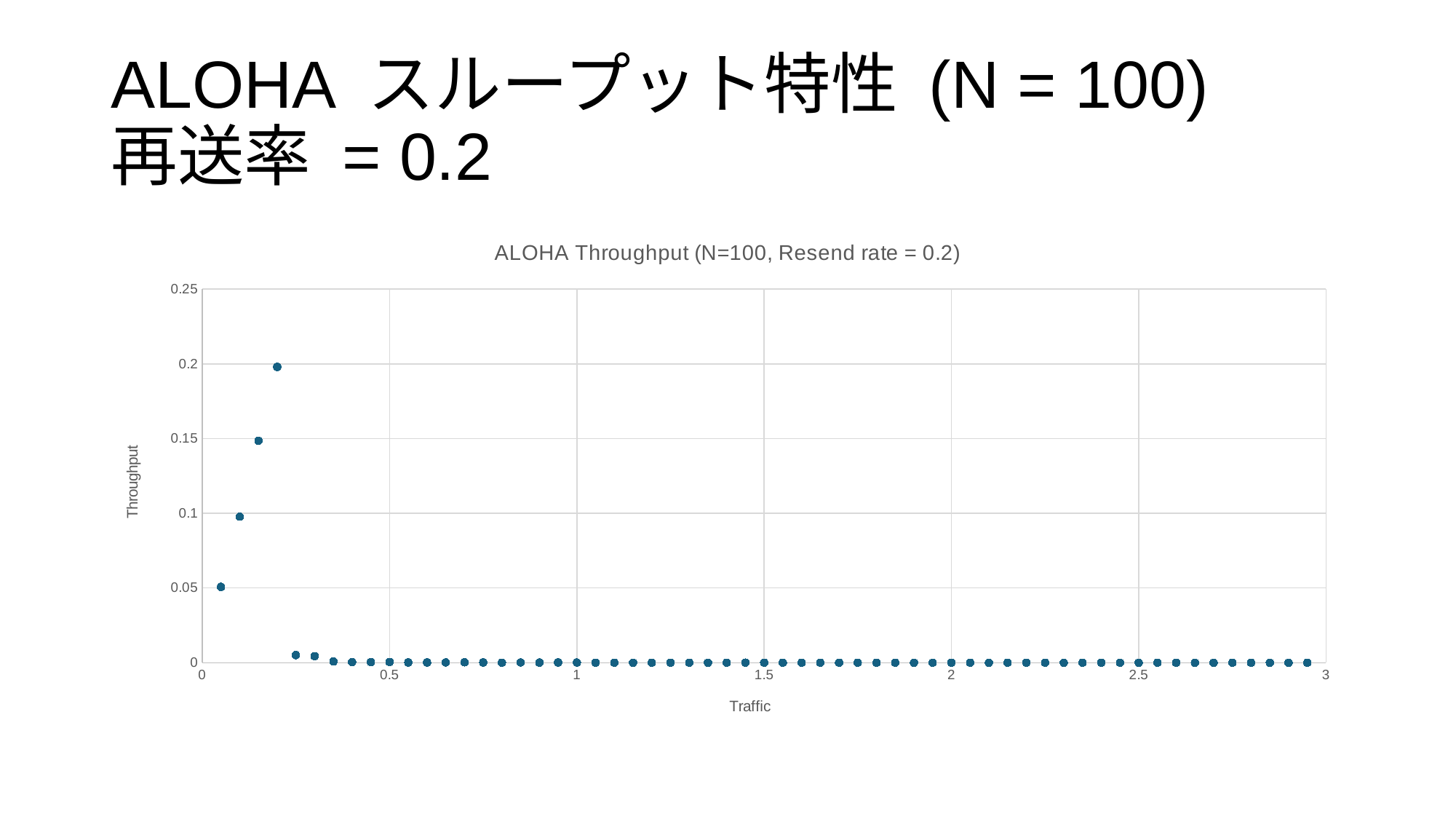

# ALOHA スループット特性 (N = 100) 再送率 = 0.2

### Chart: ALOHA Throughput (N=100, Resend rate = 0.2)

| Category | Traffic |
|---|---|